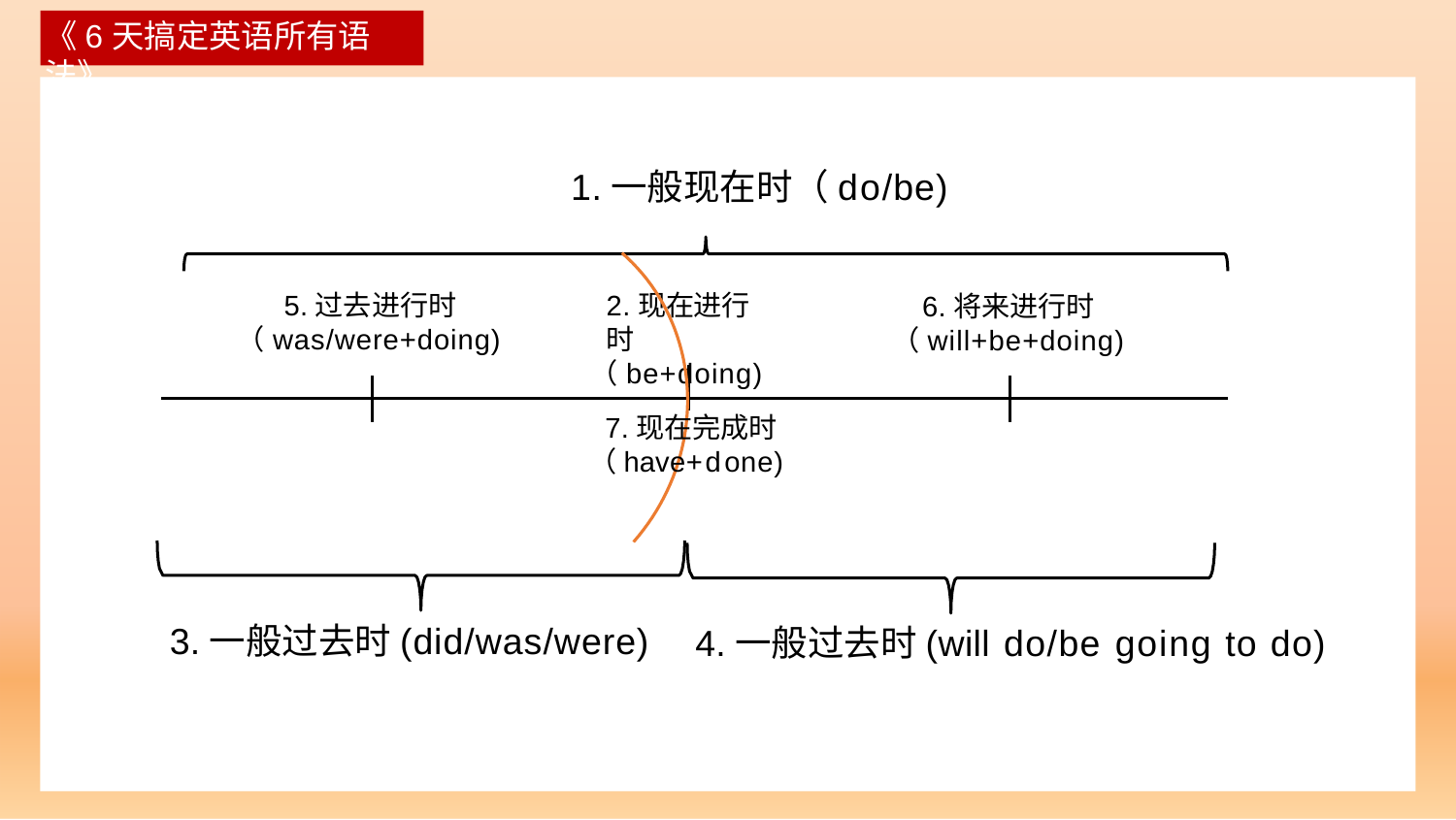

《6天搞定英语所有语法》
# 1.一般现在时（do/be)

2.现在进行时
（be+doing)
5.过去进行时
（was/were+doing)
6.将来进行时
（will+be+doing)
7.现在完成时
（have+done)

3.一般过去时(did/was/were)
4.一般过去时(will do/be going to do)